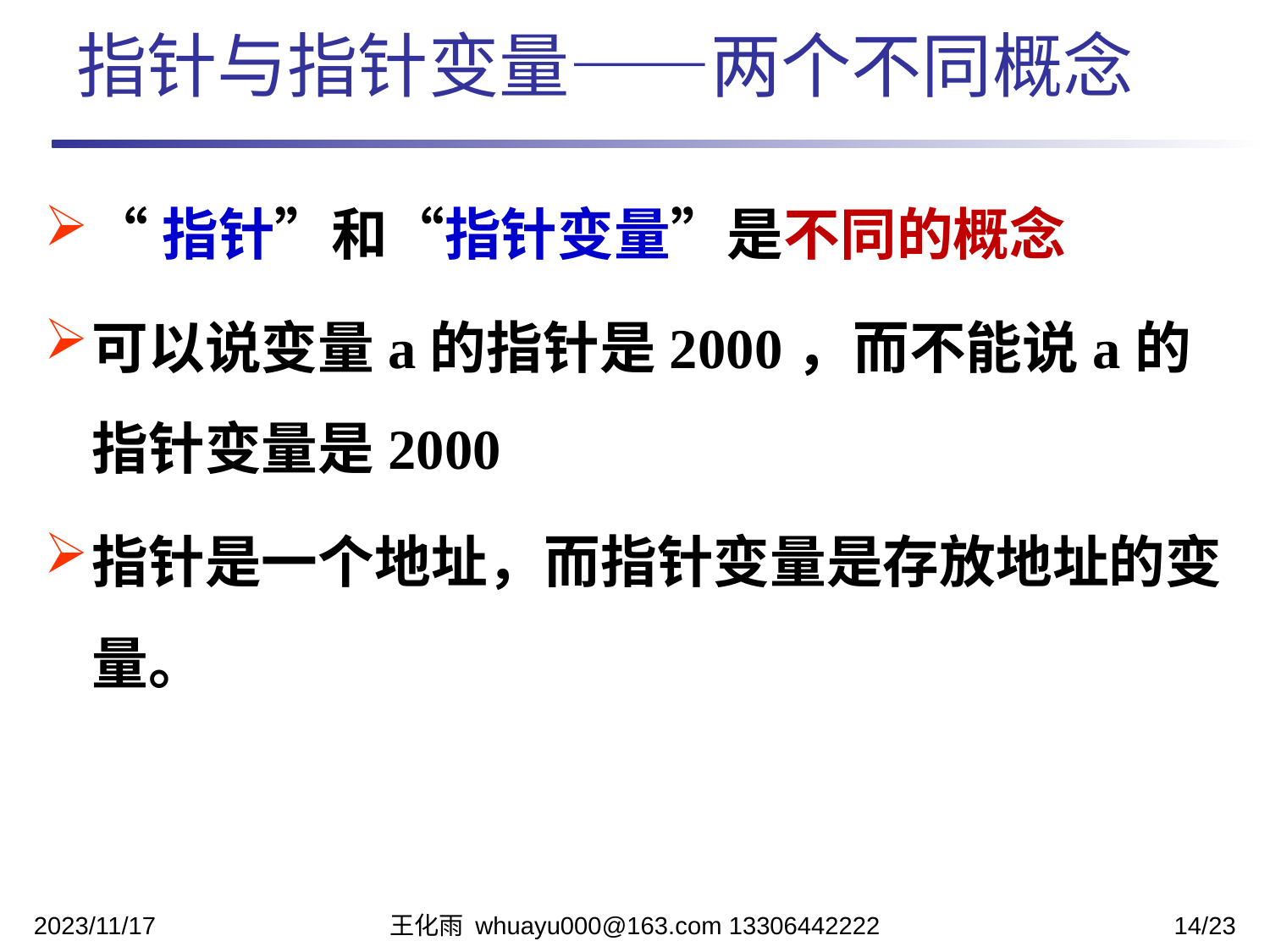

指针与指针变量——两个不同概念
“指针”和“指针变量”是不同的概念
可以说变量a的指针是2000，而不能说a的指针变量是2000
指针是一个地址，而指针变量是存放地址的变量。
2023/11/17
王化雨 whuayu000@163.com 13306442222
14/23